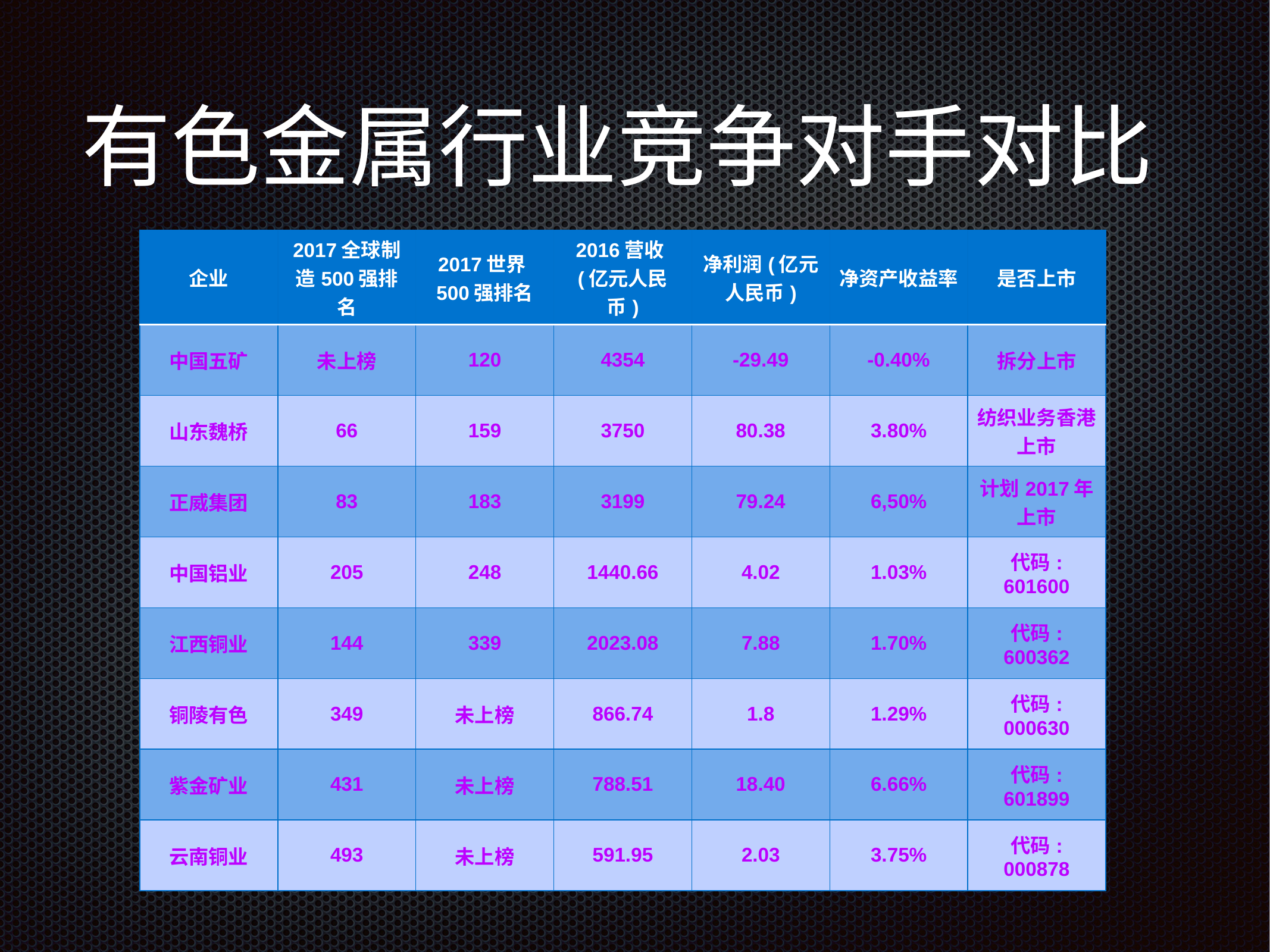

# 有色金属行业竞争对手对比
| 企业 | 2017全球制造500强排名 | 2017世界500强排名 | 2016营收(亿元人民币) | 净利润(亿元人民币) | 净资产收益率 | 是否上市 |
| --- | --- | --- | --- | --- | --- | --- |
| 中国五矿 | 未上榜 | 120 | 4354 | -29.49 | -0.40% | 拆分上市 |
| 山东魏桥 | 66 | 159 | 3750 | 80.38 | 3.80% | 纺织业务香港上市 |
| 正威集团 | 83 | 183 | 3199 | 79.24 | 6,50% | 计划2017年上市 |
| 中国铝业 | 205 | 248 | 1440.66 | 4.02 | 1.03% | 代码: 601600 |
| 江西铜业 | 144 | 339 | 2023.08 | 7.88 | 1.70% | 代码: 600362 |
| 铜陵有色 | 349 | 未上榜 | 866.74 | 1.8 | 1.29% | 代码: 000630 |
| 紫金矿业 | 431 | 未上榜 | 788.51 | 18.40 | 6.66% | 代码: 601899 |
| 云南铜业 | 493 | 未上榜 | 591.95 | 2.03 | 3.75% | 代码: 000878 |